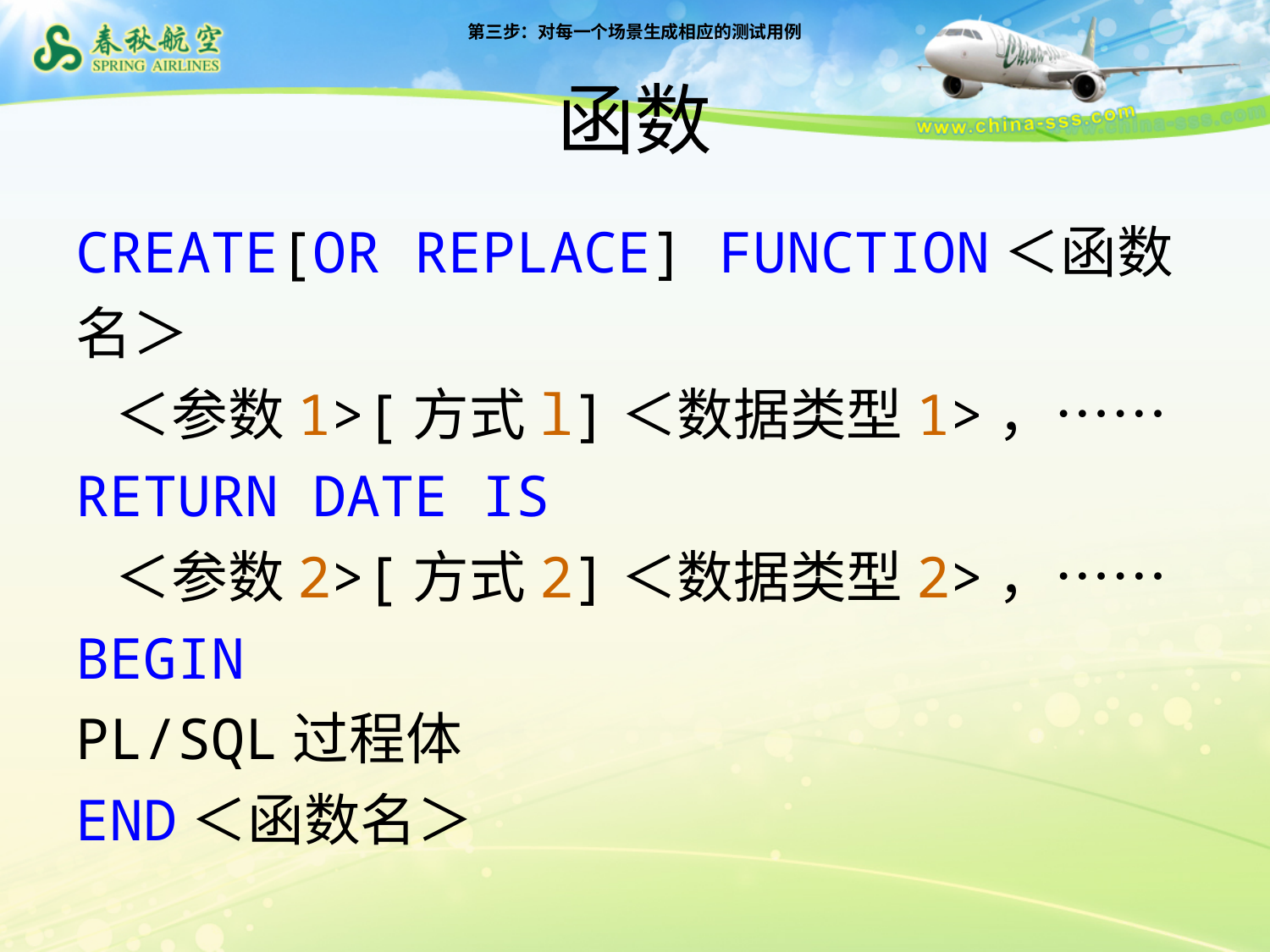

第三步：对每一个场景生成相应的测试用例
# 函数
CREATE[OR REPLACE] FUNCTION＜函数名＞
  ＜参数1>[方式l]＜数据类型1>，……
RETURN DATE IS
  ＜参数2>[方式2]＜数据类型2>，……
BEGIN
PL/SQL过程体
END＜函数名＞